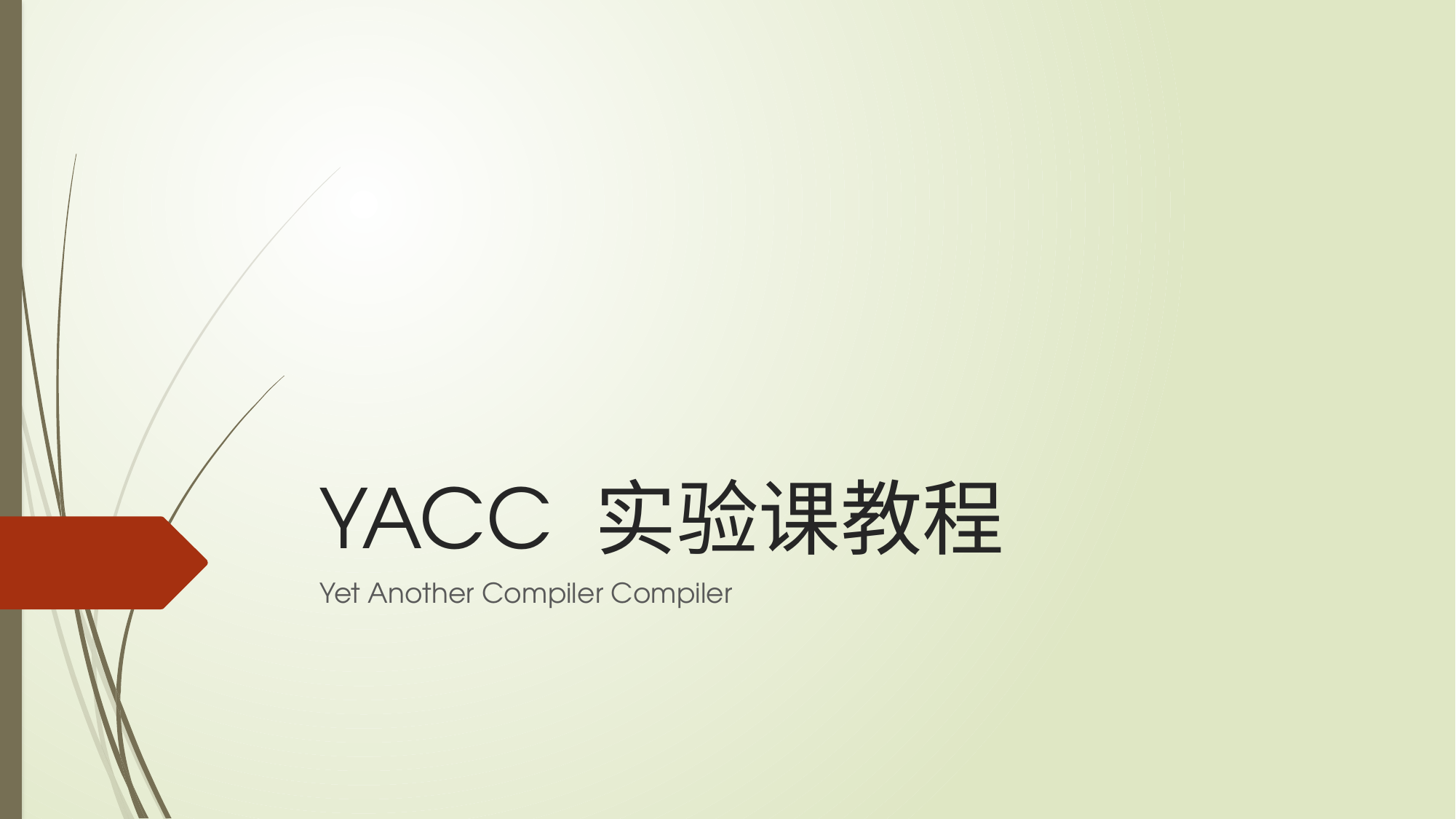

# YACC 实验课教程
Yet Another Compiler Compiler